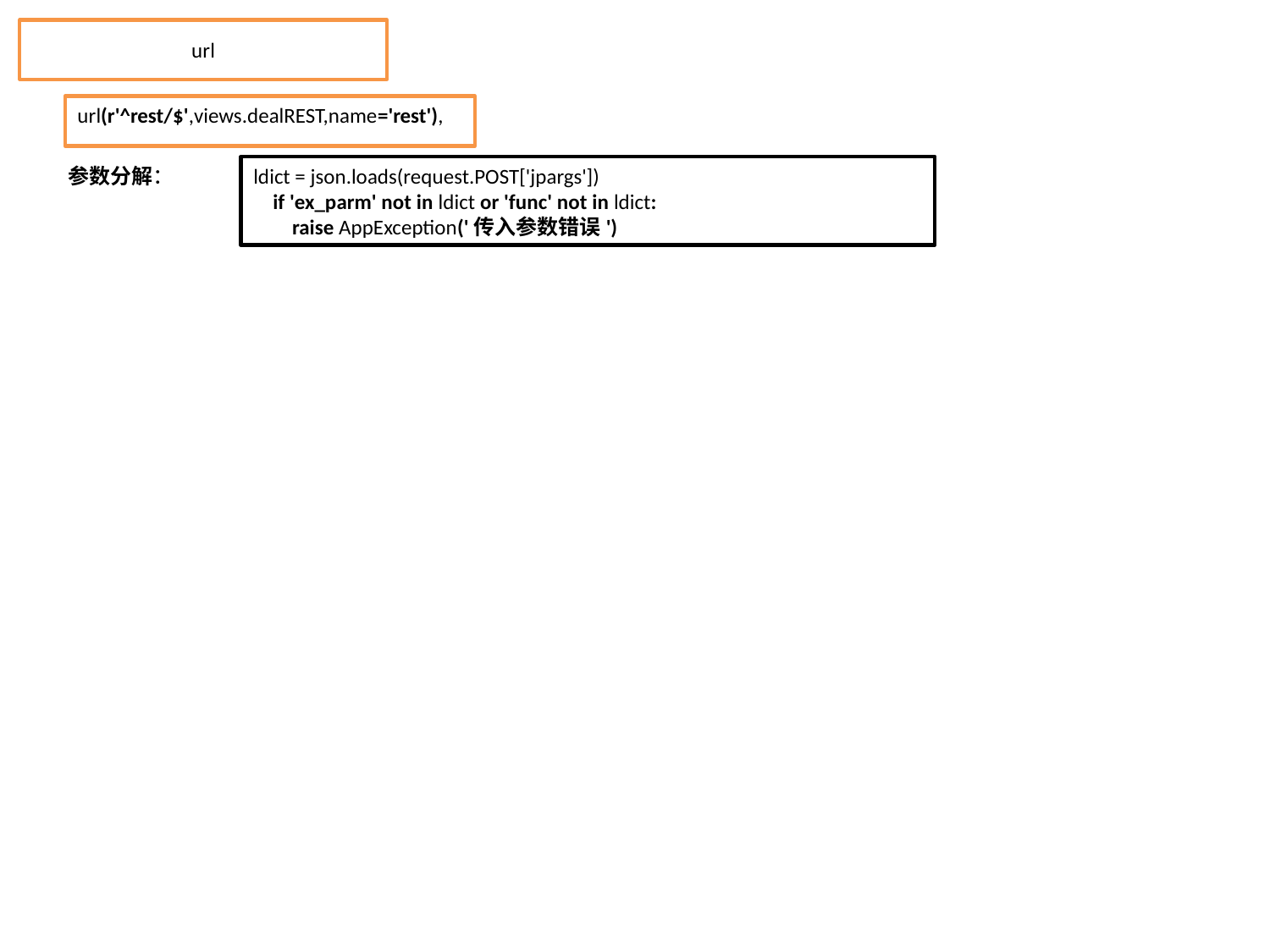

url
url(r'^rest/$',views.dealREST,name='rest'),
参数分解：
ldict = json.loads(request.POST['jpargs'])
    if 'ex_parm' not in ldict or 'func' not in ldict:
        raise AppException('传入参数错误')